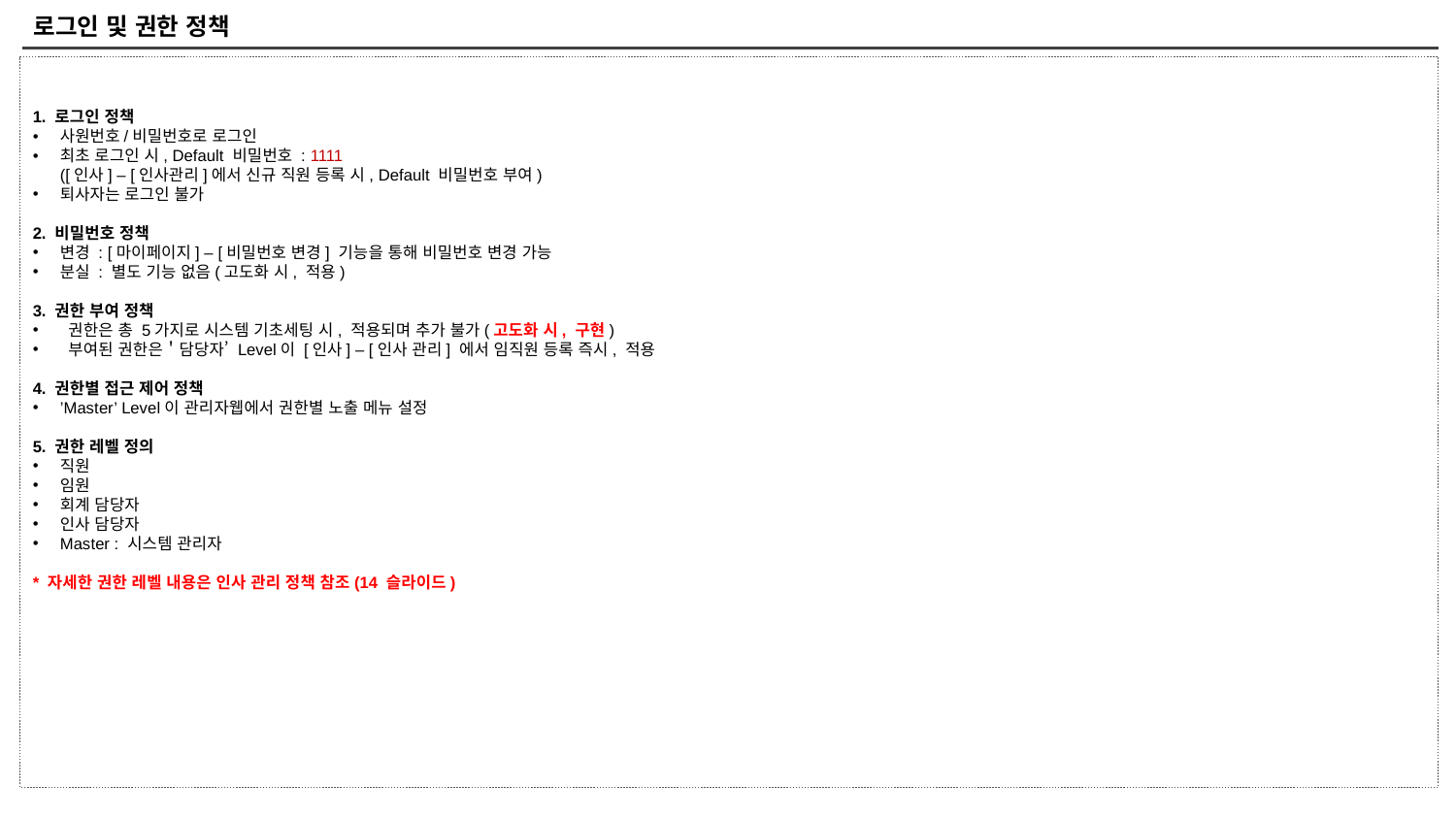

# 로그인 및 권한 정책
1. 로그인 정책
사원번호/비밀번호로 로그인
최초 로그인 시, Default 비밀번호 : 1111
([인사] – [인사관리]에서 신규 직원 등록 시, Default 비밀번호 부여)
퇴사자는 로그인 불가
2. 비밀번호 정책
변경 : [마이페이지] – [비밀번호 변경] 기능을 통해 비밀번호 변경 가능
분실 : 별도 기능 없음(고도화 시, 적용)

3. 권한 부여 정책
 권한은 총 5가지로 시스템 기초세팅 시, 적용되며 추가 불가(고도화 시, 구현)
 부여된 권한은＇담당자’ Level이 [인사] – [인사 관리] 에서 임직원 등록 즉시, 적용

4. 권한별 접근 제어 정책
’Master’ Level이 관리자웹에서 권한별 노출 메뉴 설정

5. 권한 레벨 정의
직원
임원
회계 담당자
인사 담당자
Master : 시스템 관리자

* 자세한 권한 레벨 내용은 인사 관리 정책 참조(14 슬라이드)